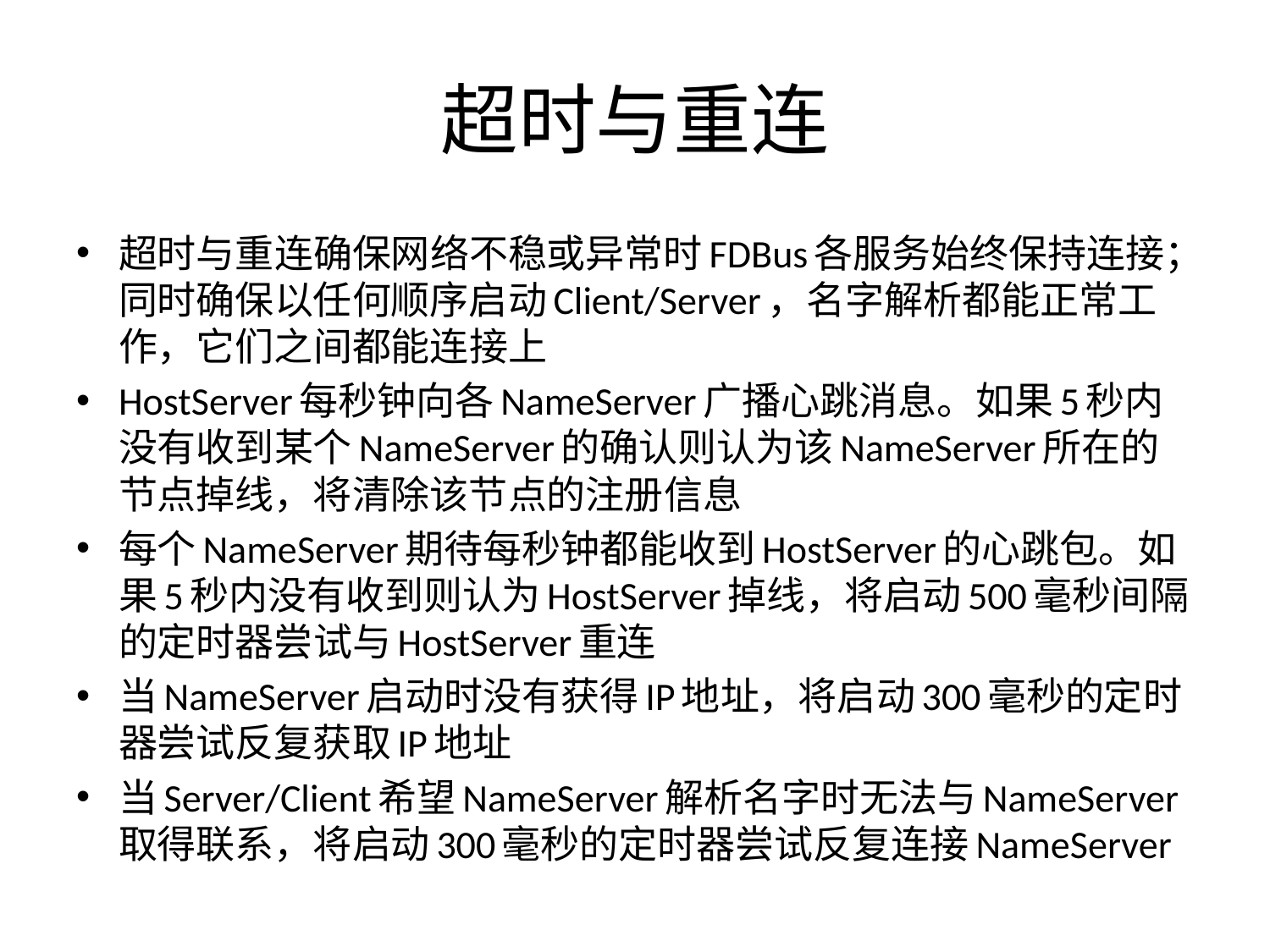

# 超时与重连
超时与重连确保网络不稳或异常时FDBus各服务始终保持连接；同时确保以任何顺序启动Client/Server，名字解析都能正常工作，它们之间都能连接上
HostServer每秒钟向各NameServer广播心跳消息。如果5秒内没有收到某个NameServer的确认则认为该NameServer所在的节点掉线，将清除该节点的注册信息
每个NameServer期待每秒钟都能收到HostServer的心跳包。如果5秒内没有收到则认为HostServer掉线，将启动500毫秒间隔的定时器尝试与HostServer重连
当NameServer启动时没有获得IP地址，将启动300毫秒的定时器尝试反复获取IP地址
当Server/Client希望NameServer解析名字时无法与NameServer取得联系，将启动300毫秒的定时器尝试反复连接NameServer